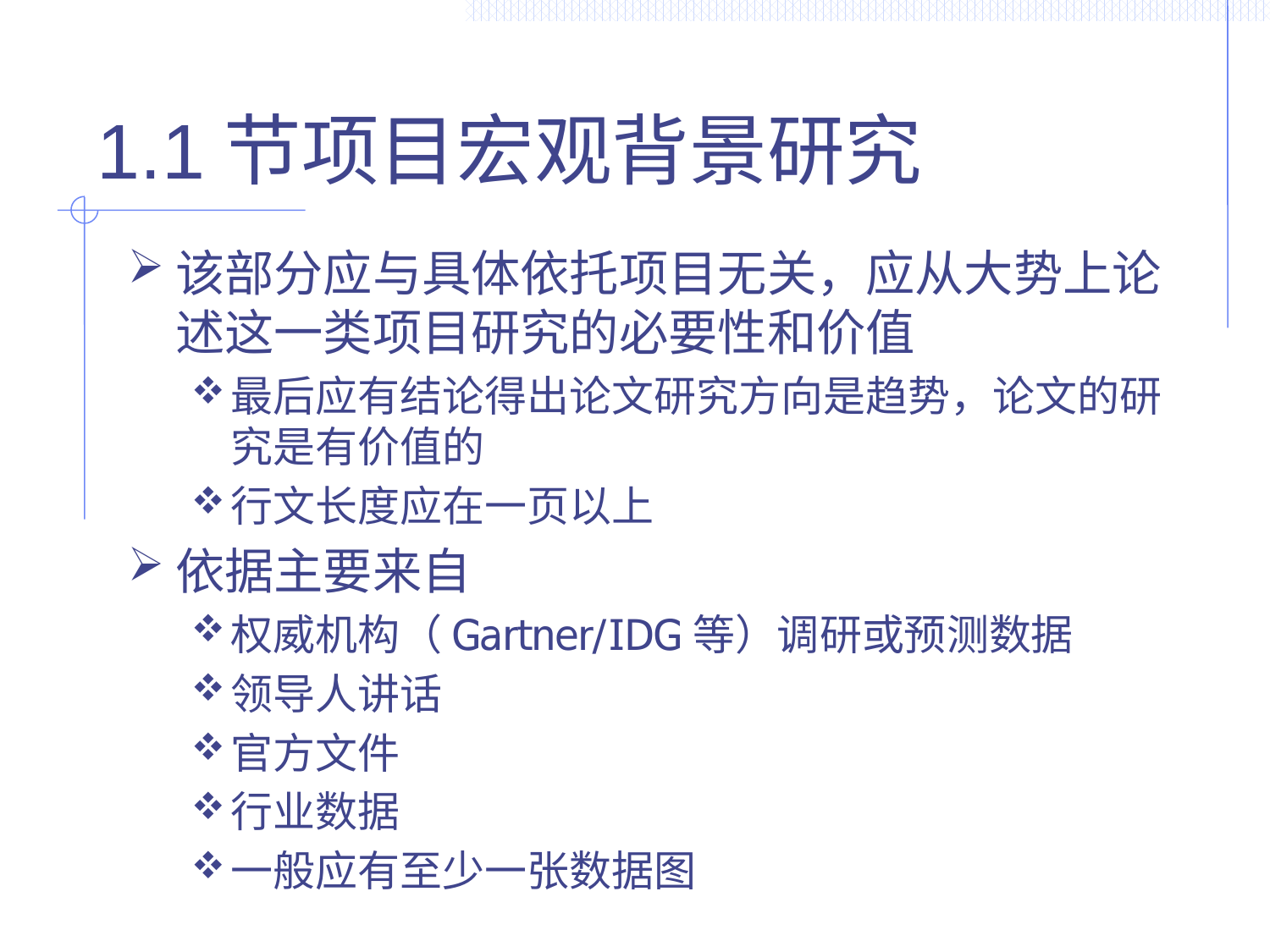

# 1.1节项目宏观背景研究
该部分应与具体依托项目无关，应从大势上论述这一类项目研究的必要性和价值
最后应有结论得出论文研究方向是趋势，论文的研究是有价值的
行文长度应在一页以上
依据主要来自
权威机构（Gartner/IDG等）调研或预测数据
领导人讲话
官方文件
行业数据
一般应有至少一张数据图